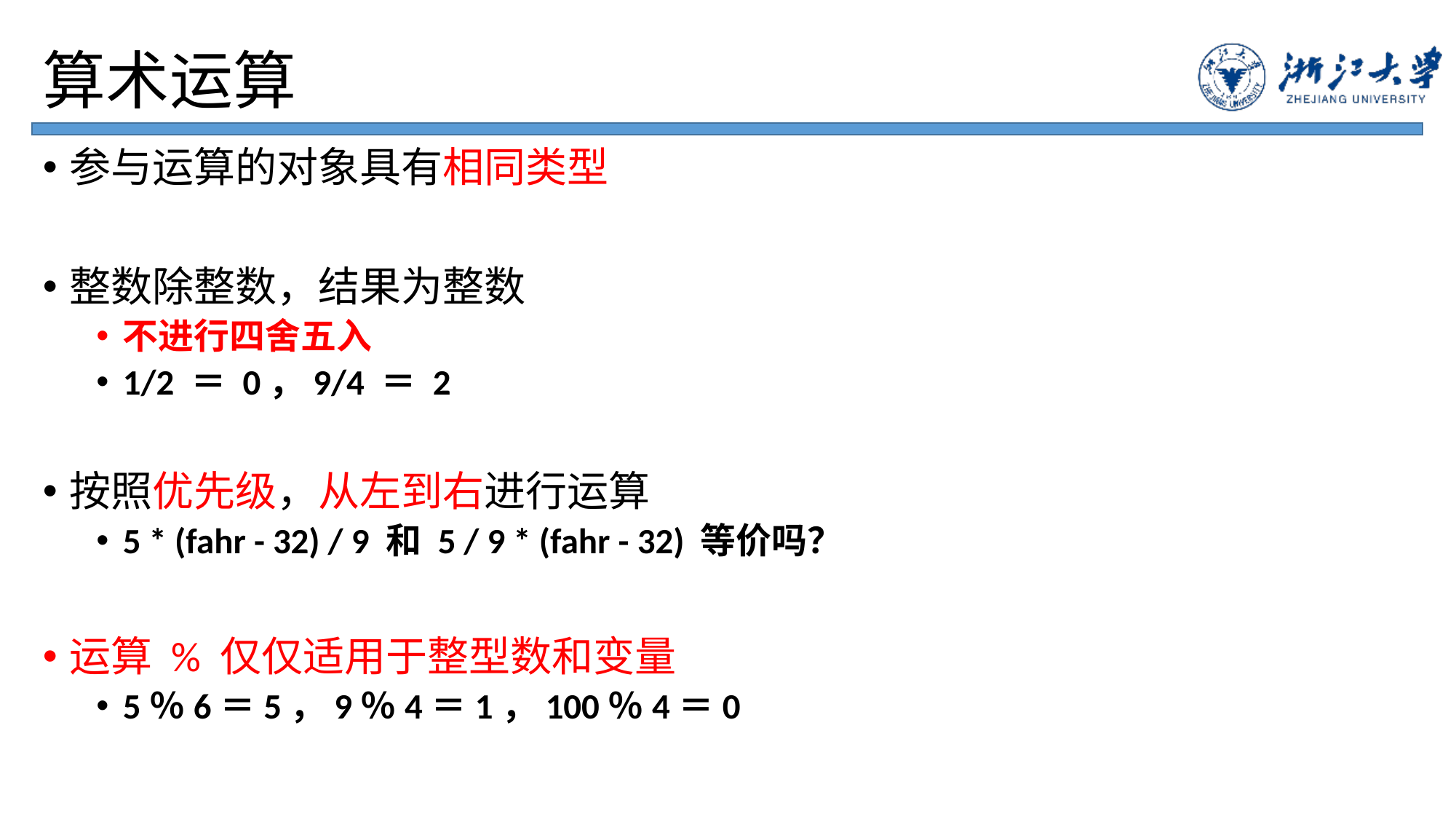

# 算术运算
参与运算的对象具有相同类型

整数除整数，结果为整数
不进行四舍五入
1/2 ＝ 0，9/4 ＝ 2

按照优先级，从左到右进行运算
5 * (fahr - 32) / 9 和 5 / 9 * (fahr - 32) 等价吗？

运算 % 仅仅适用于整型数和变量
5％6＝5，9％4＝1，100％4＝0
24